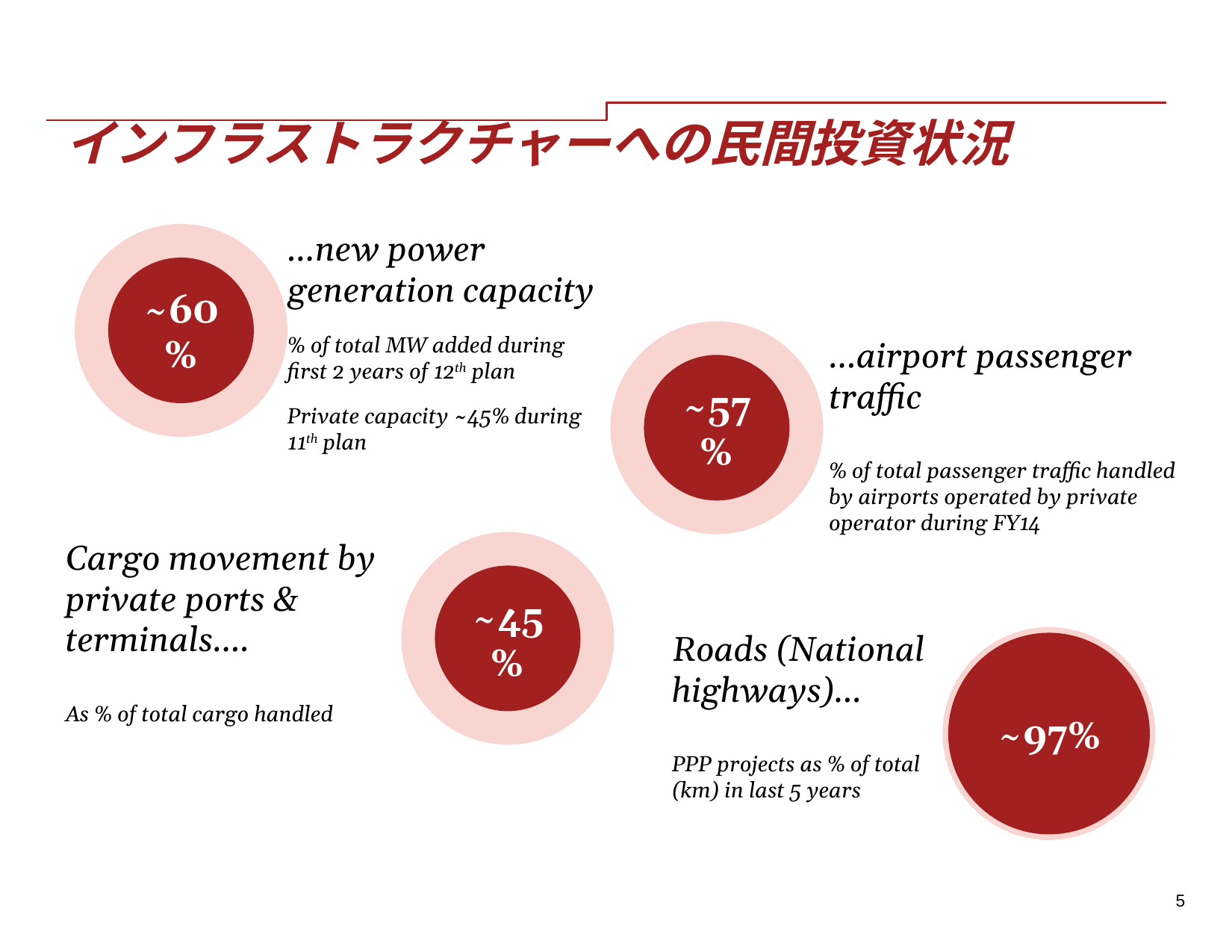

–
# インフラストラクチャーへの民間投資状況

…new power generation capacity

% of total MW added during first 2 years of 12th plan
Private capacity ~45% during 11th plan
~60%

…airport passenger traffic

% of total passenger traffic handled by airports operated by private operator during FY14

~57%

Cargo movement by private ports & terminals….

As % of total cargo handled
~45%
Roads (National highways)…

PPP projects as % of total (km) in last 5 years

~97%

5